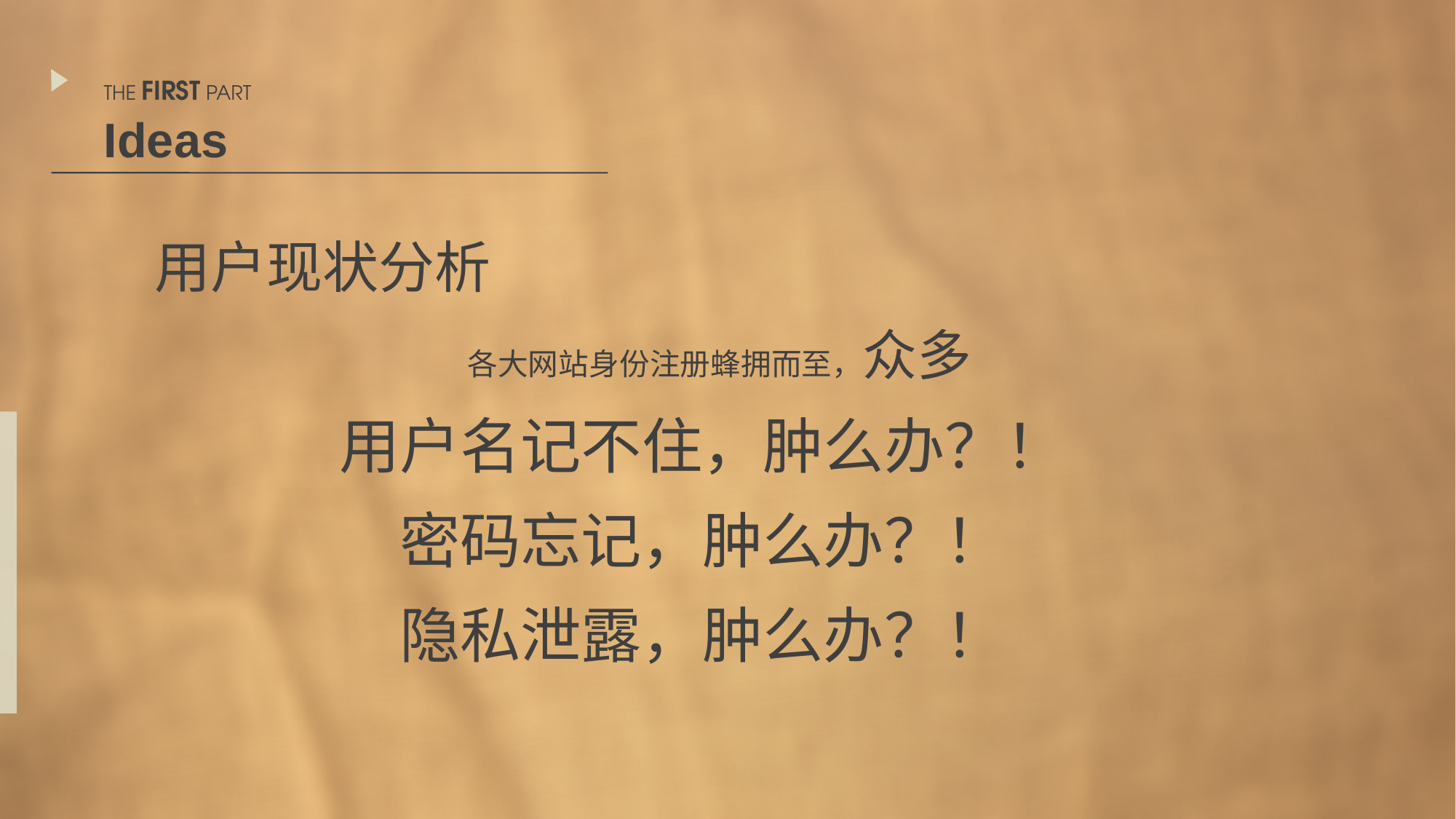

THE FIRST PART

Ideas

   用户现状分析
  各大网站身份注册蜂拥而至，众多
用户名记不住，肿么办？！
密码忘记，肿么办？！
隐私泄露，肿么办？！